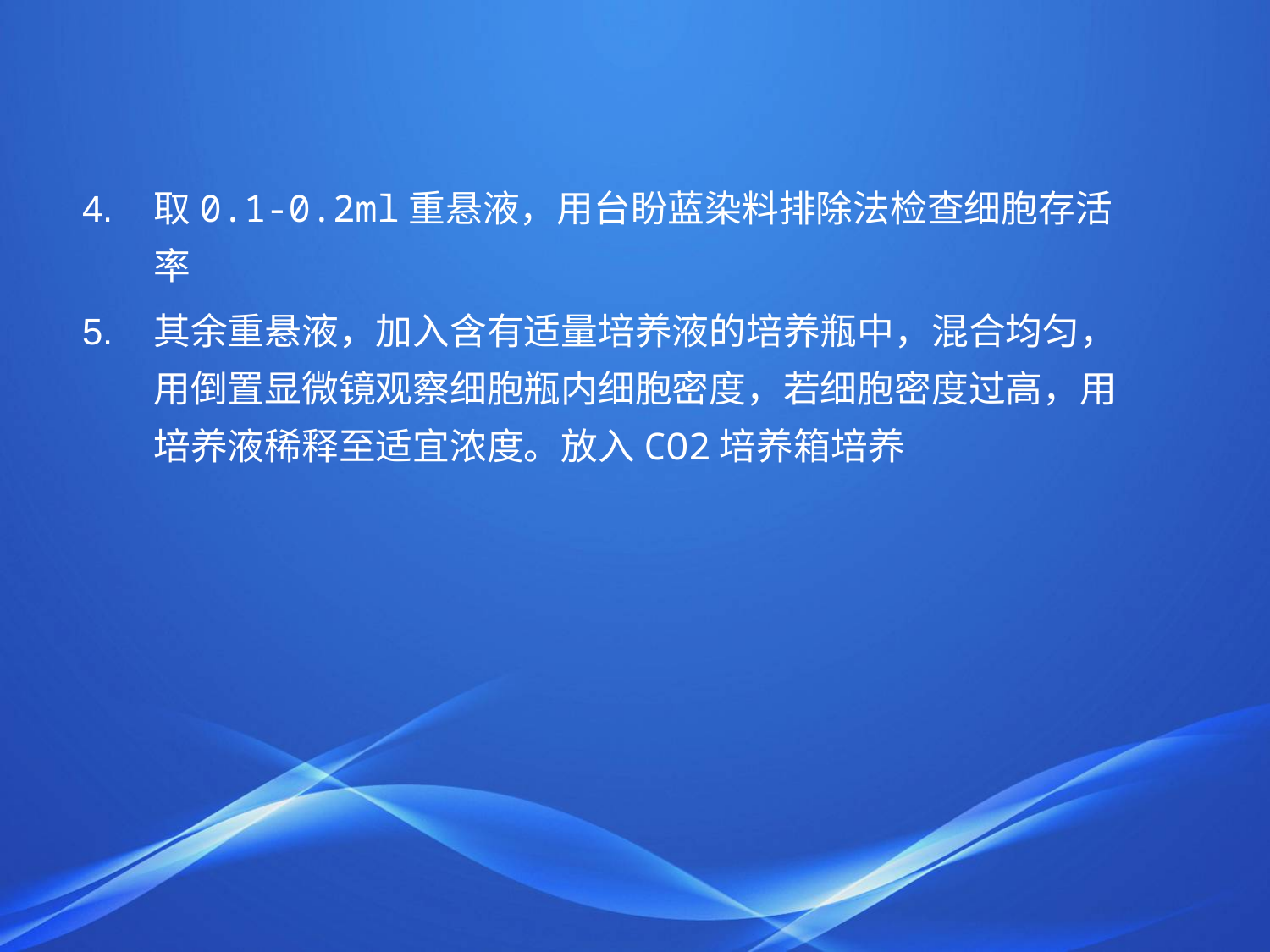

取0.1-0.2ml重悬液，用台盼蓝染料排除法检查细胞存活率
其余重悬液，加入含有适量培养液的培养瓶中，混合均匀，用倒置显微镜观察细胞瓶内细胞密度，若细胞密度过高，用培养液稀释至适宜浓度。放入CO2培养箱培养